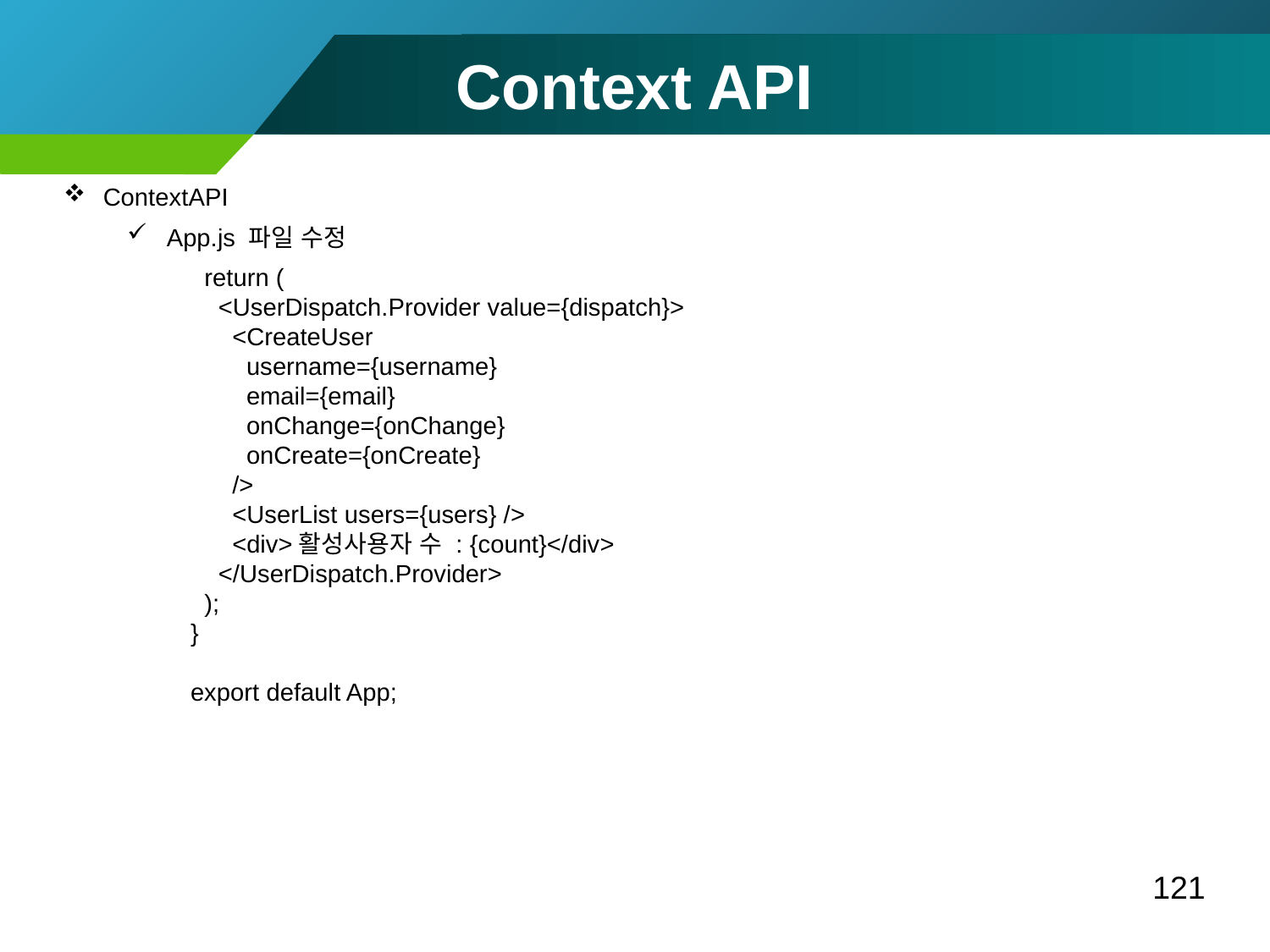

Context API
ContextAPI
App.js 파일 수정
  return (
    <UserDispatch.Provider value={dispatch}>
      <CreateUser
        username={username}
        email={email}
        onChange={onChange}
        onCreate={onCreate}
      />
      <UserList users={users} />
      <div>활성사용자 수 : {count}</div>
    </UserDispatch.Provider>
  );
}

export default App;
121